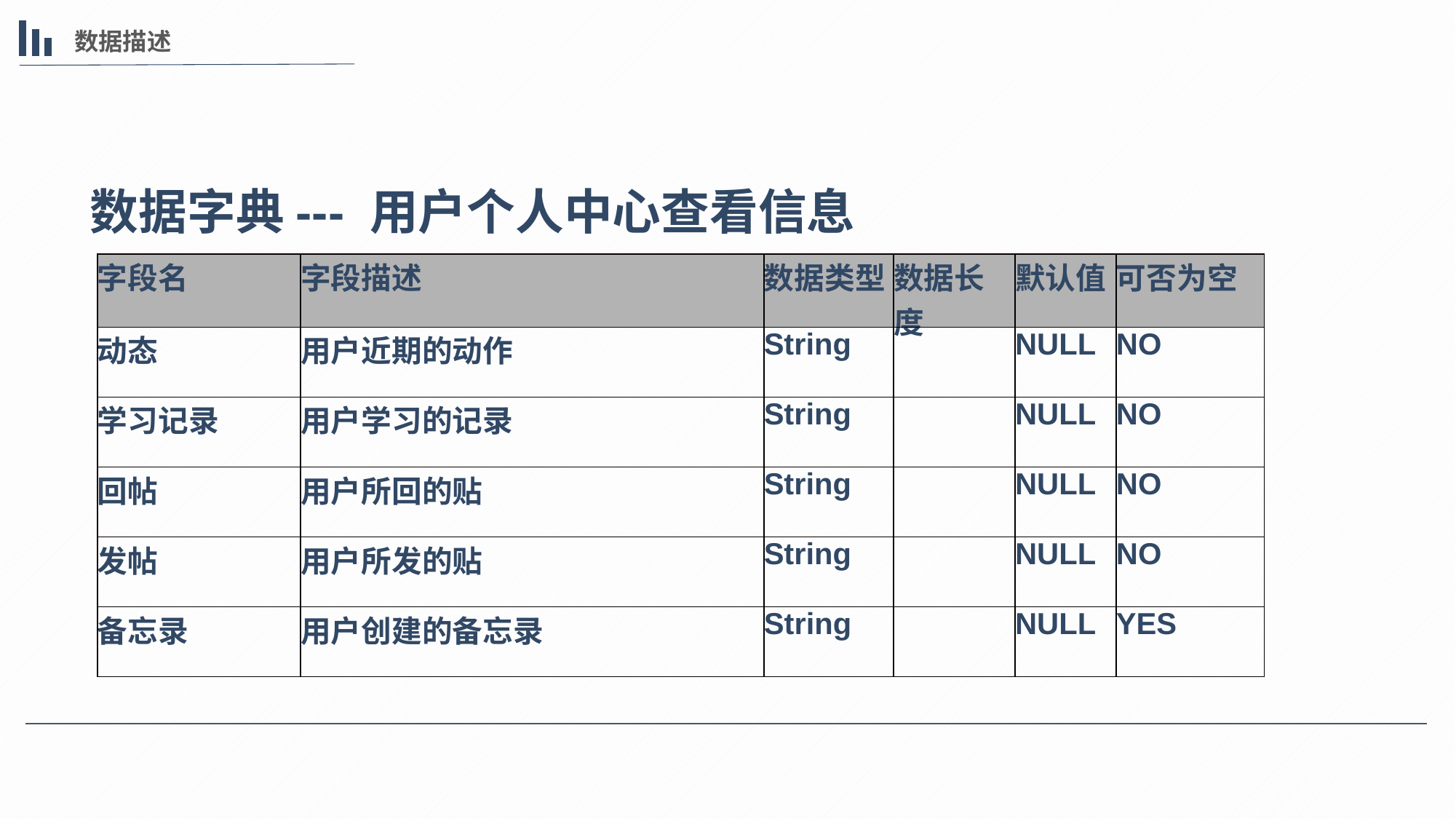

数据描述

数据字典--- 用户个人中心查看信息

| 字段名 | 字段描述 | 数据类型 | 数据长度 | 默认值 | 可否为空 |
| --- | --- | --- | --- | --- | --- |
| 动态 | 用户近期的动作 | String |  | NULL | NO |
| 学习记录 | 用户学习的记录 | String |  | NULL | NO |
| 回帖 | 用户所回的贴 | String |  | NULL | NO |
| 发帖 | 用户所发的贴 | String |  | NULL | NO |
| 备忘录 | 用户创建的备忘录 | String |  | NULL | YES |